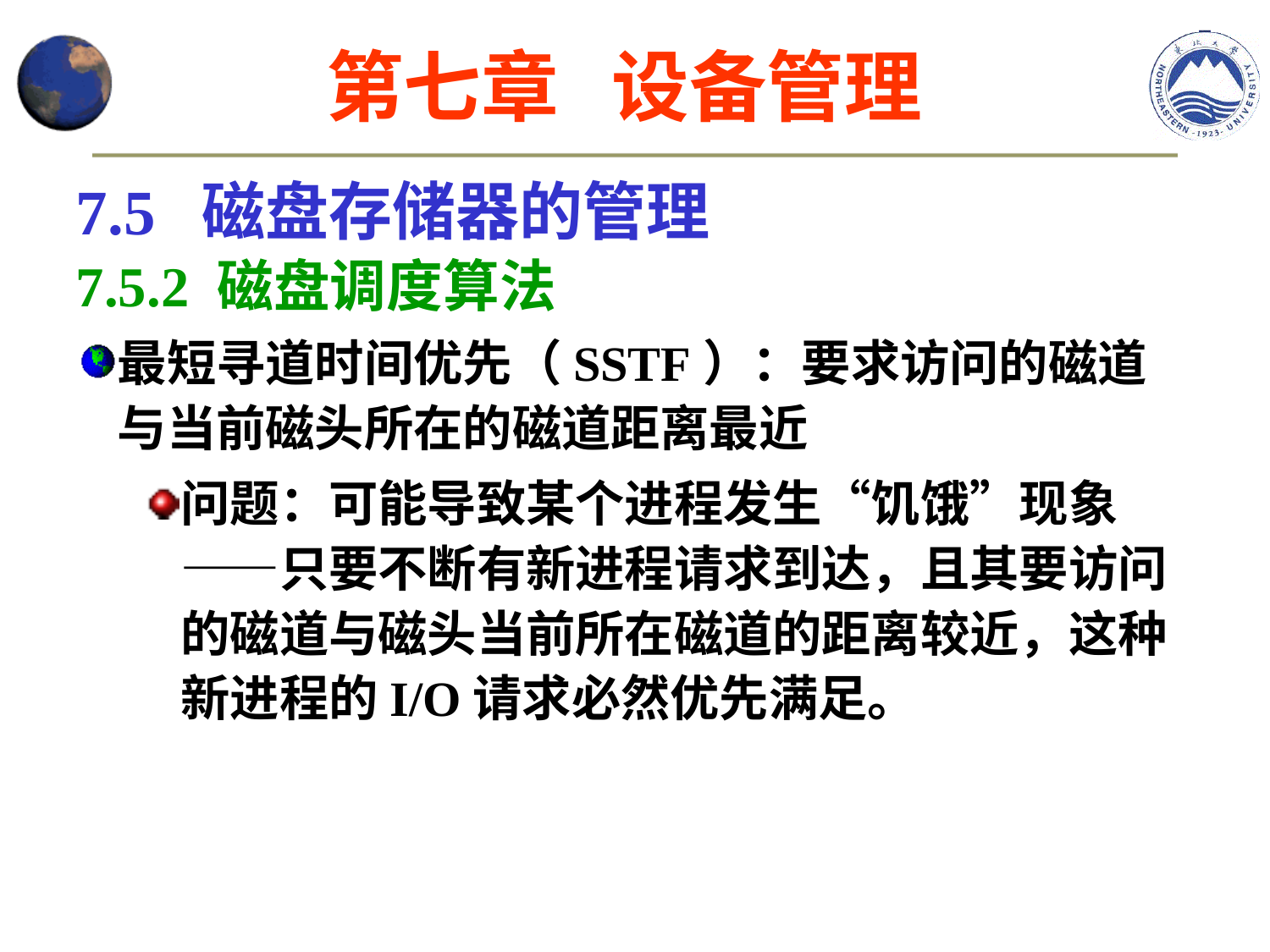

第七章   设备管理
7.5  磁盘存储器的管理
7.5.2 磁盘调度算法
最短寻道时间优先（SSTF）：要求访问的磁道与当前磁头所在的磁道距离最近
问题：可能导致某个进程发生“饥饿”现象——只要不断有新进程请求到达，且其要访问的磁道与磁头当前所在磁道的距离较近，这种新进程的I/O请求必然优先满足。